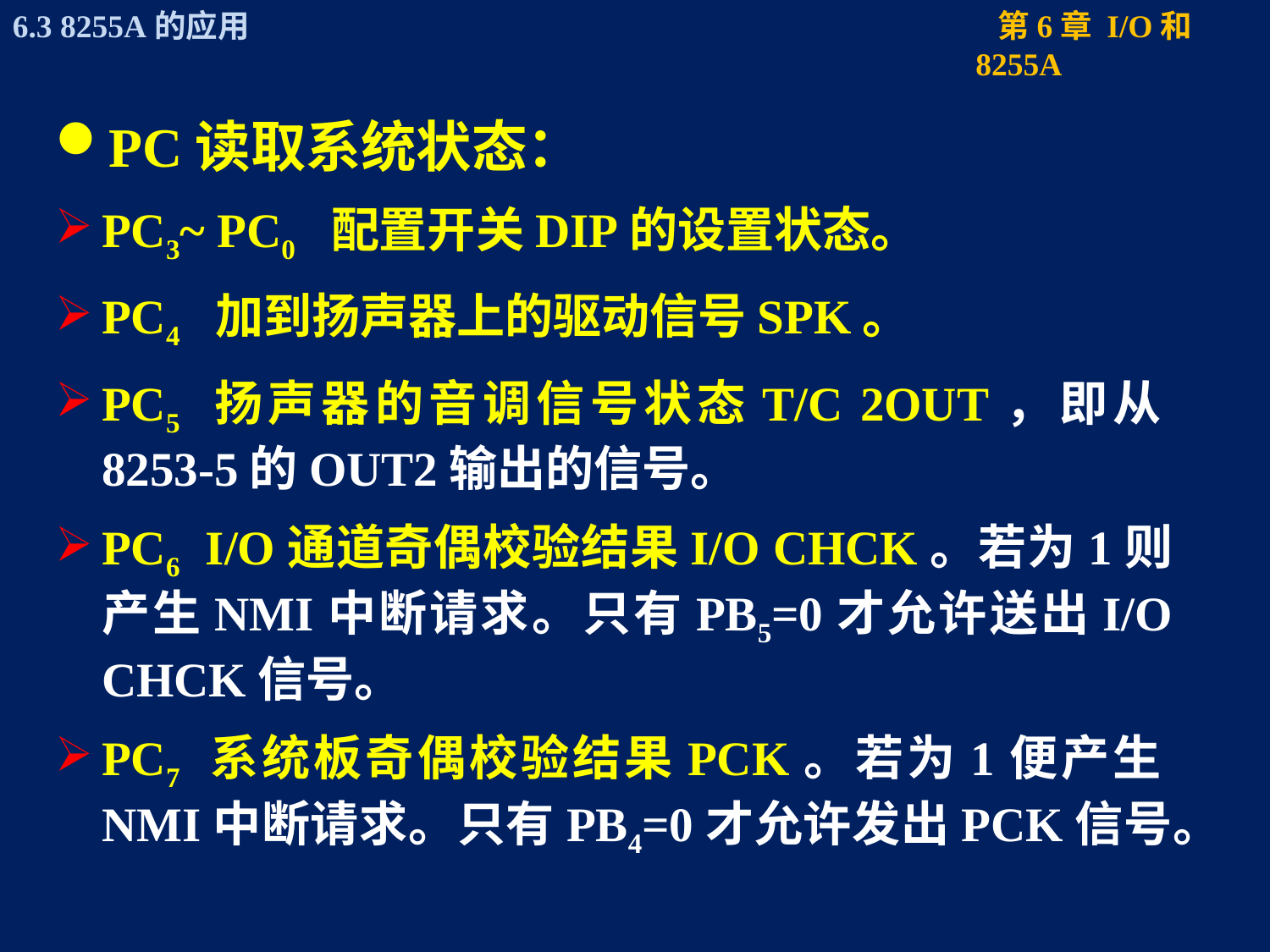

PC读取系统状态：
PC3~ PC0  配置开关DIP的设置状态。
PC4  加到扬声器上的驱动信号SPK。
PC5 扬声器的音调信号状态T/C 2OUT，即从8253-5的OUT2输出的信号。
PC6  I/O通道奇偶校验结果I/O CHCK。若为1则产生NMI中断请求。只有PB5=0才允许送出I/O CHCK信号。
PC7 系统板奇偶校验结果PCK。若为1便产生NMI中断请求。只有PB4=0才允许发出PCK信号。